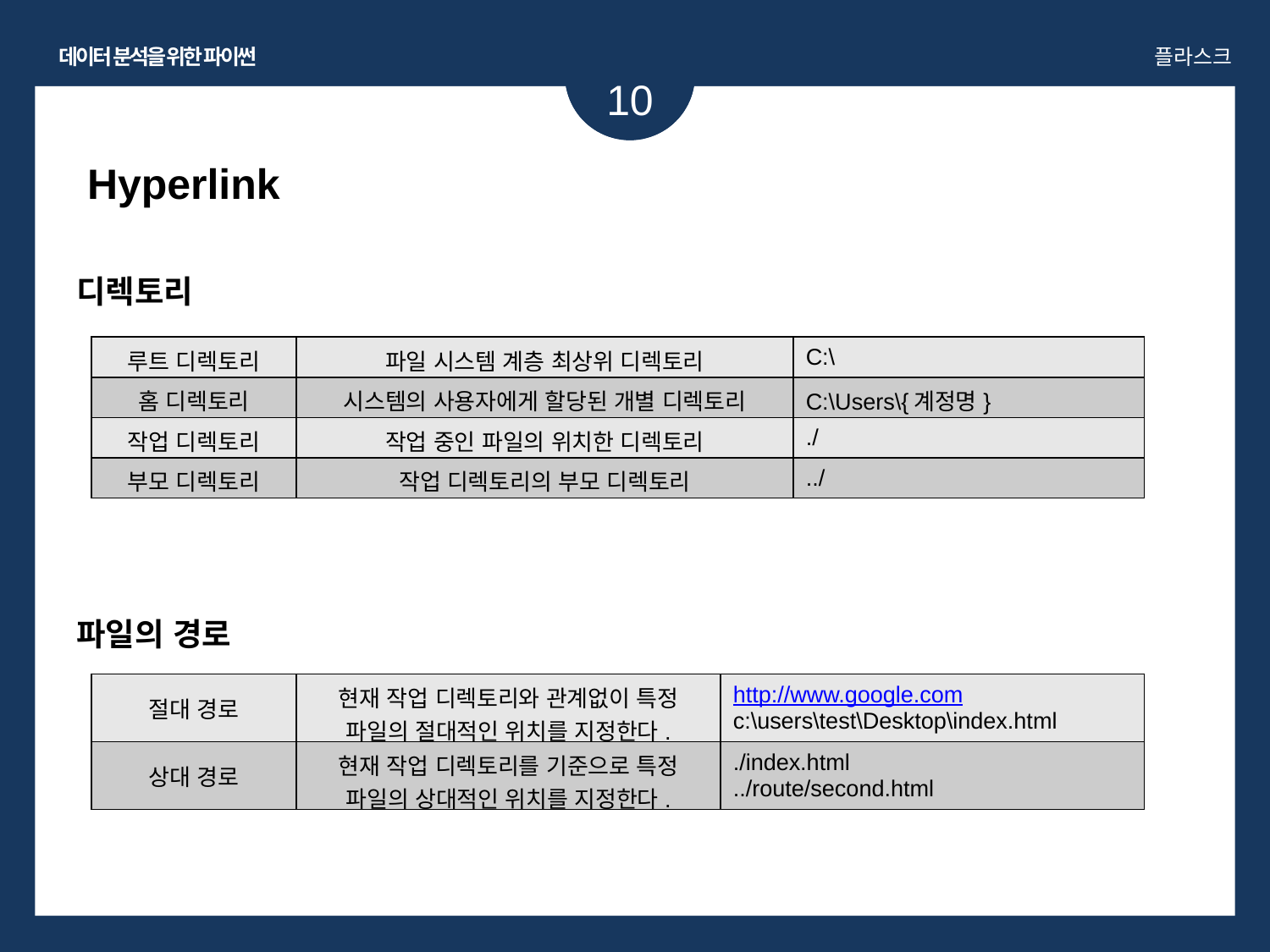

데이터 분석을 위한 파이썬
플라스크
10
Hyperlink
디렉토리

파일의 경로
| 루트 디렉토리 | 파일 시스템 계층 최상위 디렉토리 | C:\ |
| --- | --- | --- |
| 홈 디렉토리 | 시스템의 사용자에게 할당된 개별 디렉토리 | C:\Users\{계정명} |
| 작업 디렉토리 | 작업 중인 파일의 위치한 디렉토리 | ./ |
| 부모 디렉토리 | 작업 디렉토리의 부모 디렉토리 | ../ |
| 절대 경로 | 현재 작업 디렉토리와 관계없이 특정 파일의 절대적인 위치를 지정한다. | http://www.google.com c:\users\test\Desktop\index.html |
| --- | --- | --- |
| 상대 경로 | 현재 작업 디렉토리를 기준으로 특정 파일의 상대적인 위치를 지정한다. | ./index.html ../route/second.html |